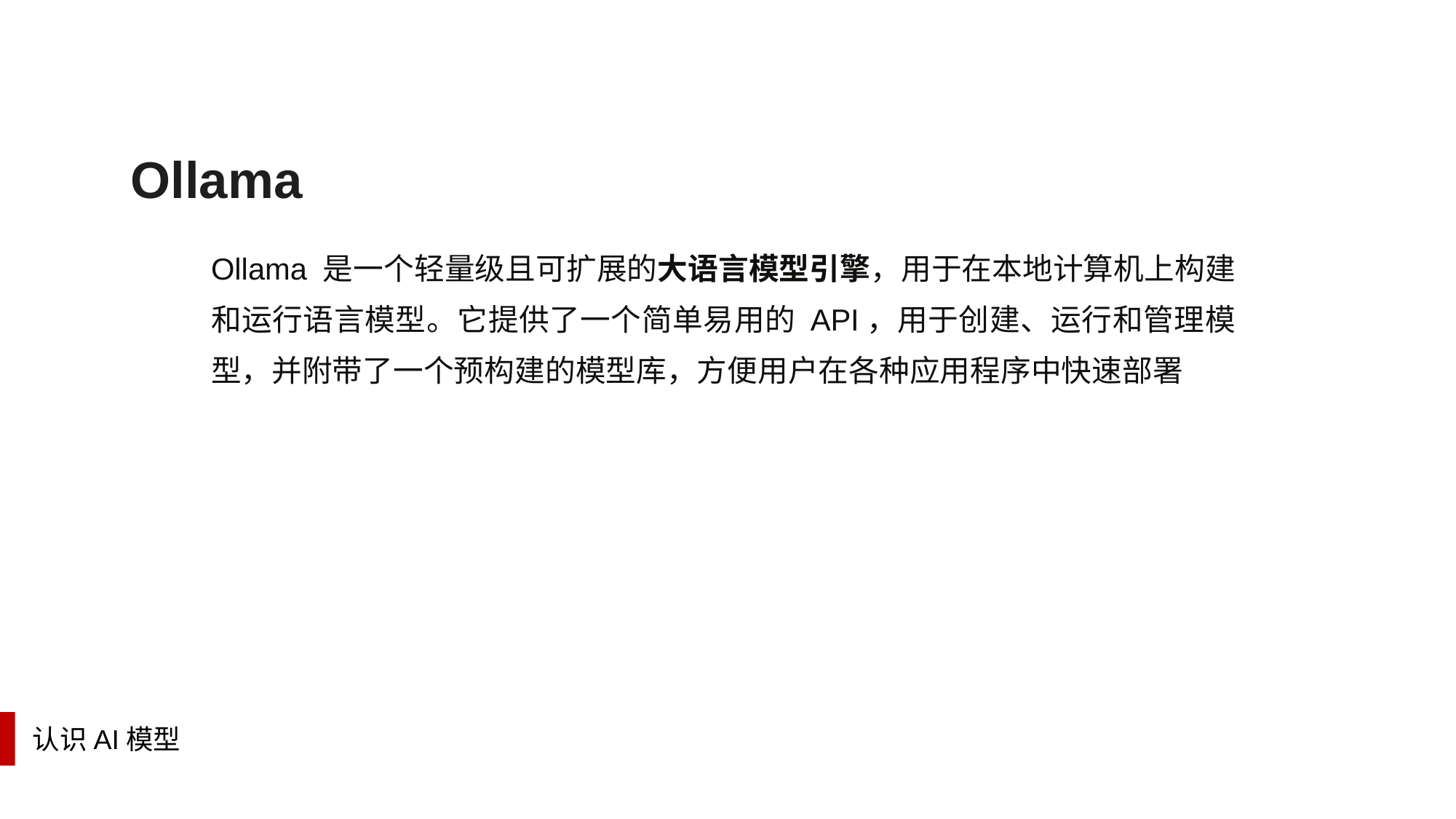

Ollama

Ollama 是一个轻量级且可扩展的大语言模型引擎，用于在本地计算机上构建和运行语言模型。它提供了一个简单易用的 API，用于创建、运行和管理模型，并附带了一个预构建的模型库，方便用户在各种应用程序中快速部署

认识AI模型